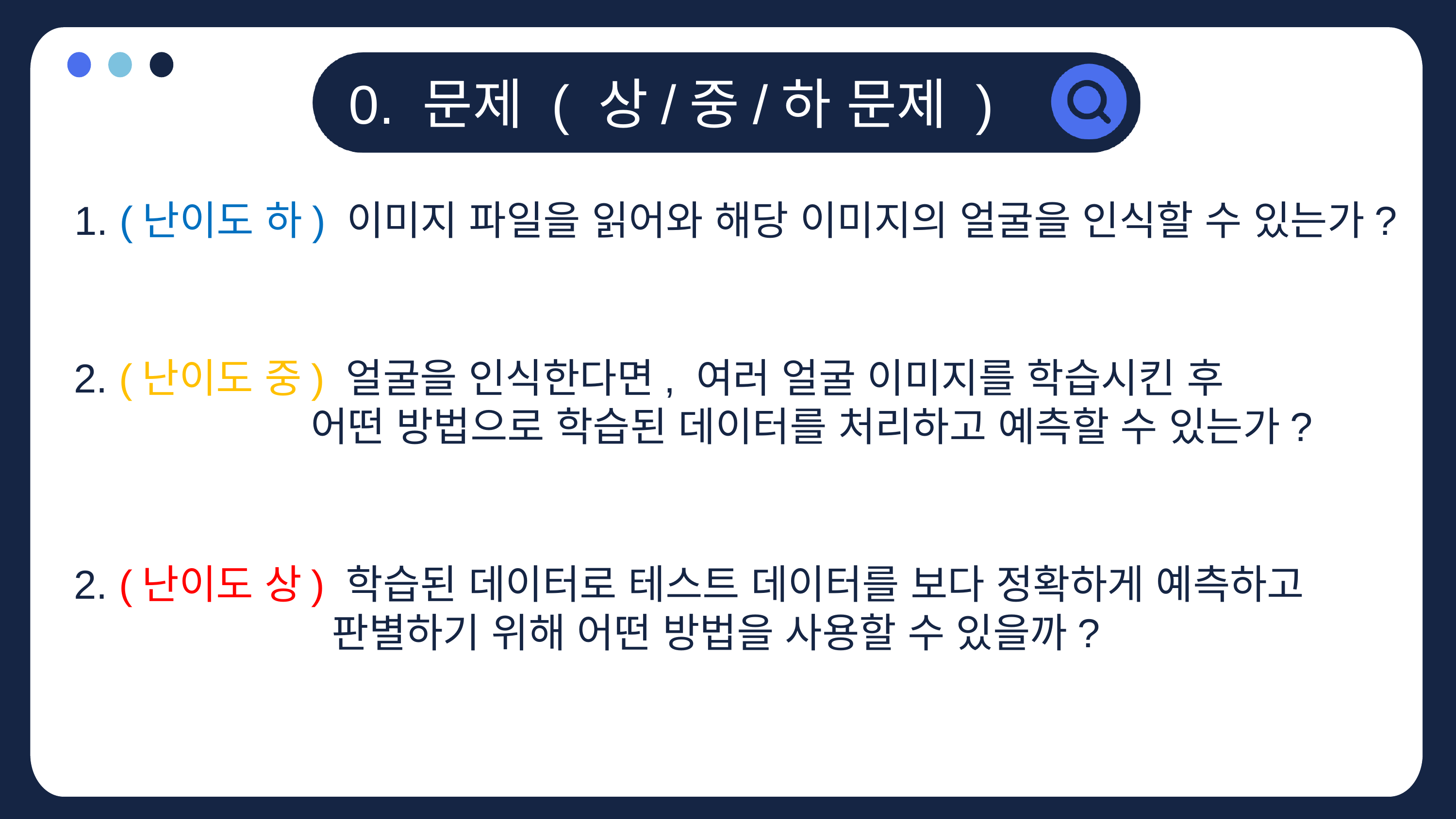

0. 문제 ( 상/중/하 문제 )
1. (난이도 하) 이미지 파일을 읽어와 해당 이미지의 얼굴을 인식할 수 있는가?
2. (난이도 중) 얼굴을 인식한다면, 여러 얼굴 이미지를 학습시킨 후
    어떤 방법으로 학습된 데이터를 처리하고 예측할 수 있는가?
2. (난이도 상) 학습된 데이터로 테스트 데이터를 보다 정확하게 예측하고
                      판별하기 위해 어떤 방법을 사용할 수 있을까?